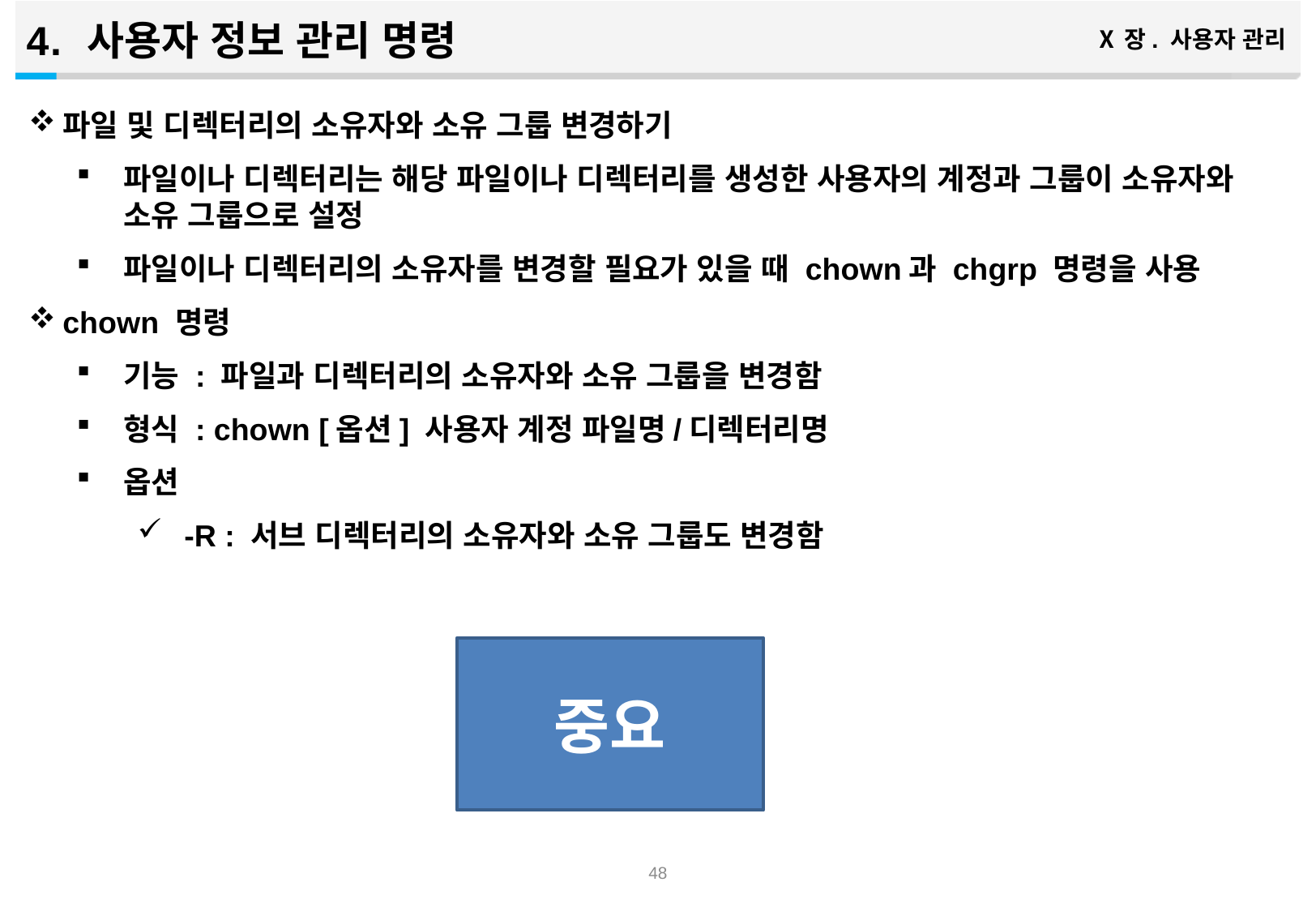

사용자 정보 관리 명령
Ⅹ장. 사용자 관리
파일 및 디렉터리의 소유자와 소유 그룹 변경하기
파일이나 디렉터리는 해당 파일이나 디렉터리를 생성한 사용자의 계정과 그룹이 소유자와 소유 그룹으로 설정
파일이나 디렉터리의 소유자를 변경할 필요가 있을 때 chown과 chgrp 명령을 사용
chown 명령
기능 : 파일과 디렉터리의 소유자와 소유 그룹을 변경함
형식 : chown [옵션] 사용자 계정 파일명/디렉터리명
옵션
-R : 서브 디렉터리의 소유자와 소유 그룹도 변경함

중요
48